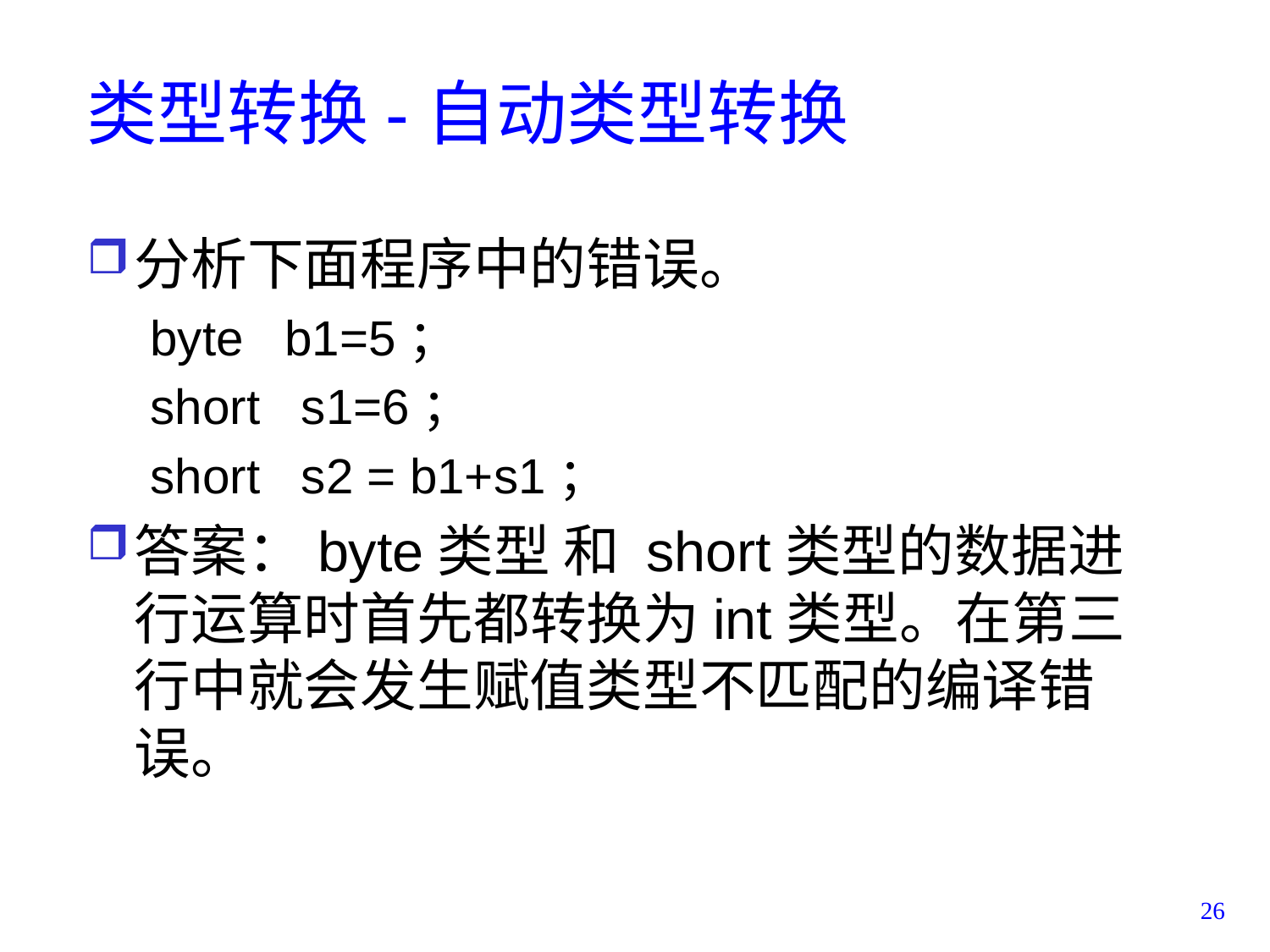

# 类型转换-自动类型转换
分析下面程序中的错误。
byte   b1=5；
short   s1=6；
short   s2 = b1+s1；
答案：byte类型 和 short类型的数据进行运算时首先都转换为int类型。在第三行中就会发生赋值类型不匹配的编译错误。
26